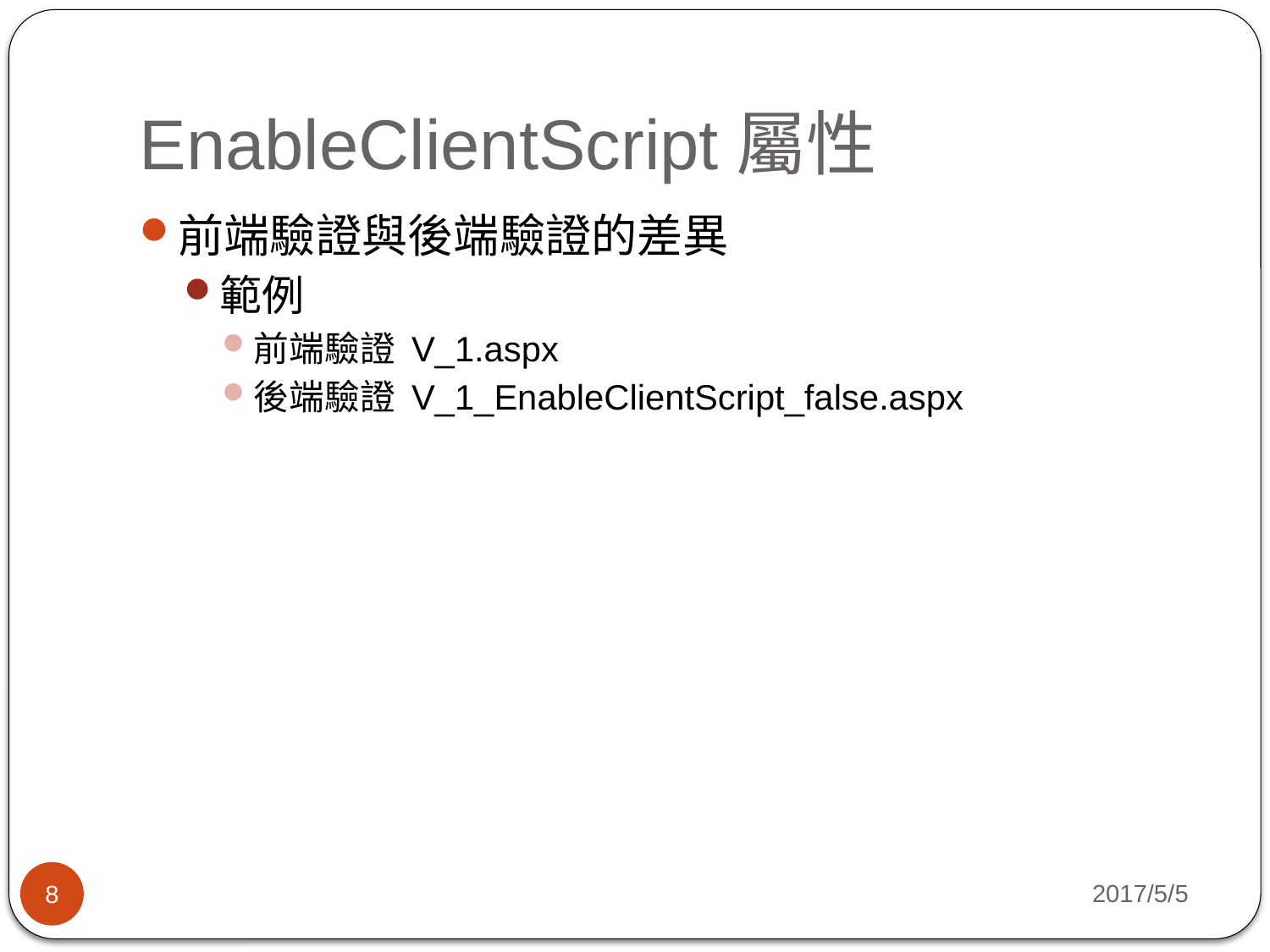

# EnableClientScript屬性
前端驗證與後端驗證的差異
範例
前端驗證 V_1.aspx
後端驗證 V_1_EnableClientScript_false.aspx
2017/5/5
8